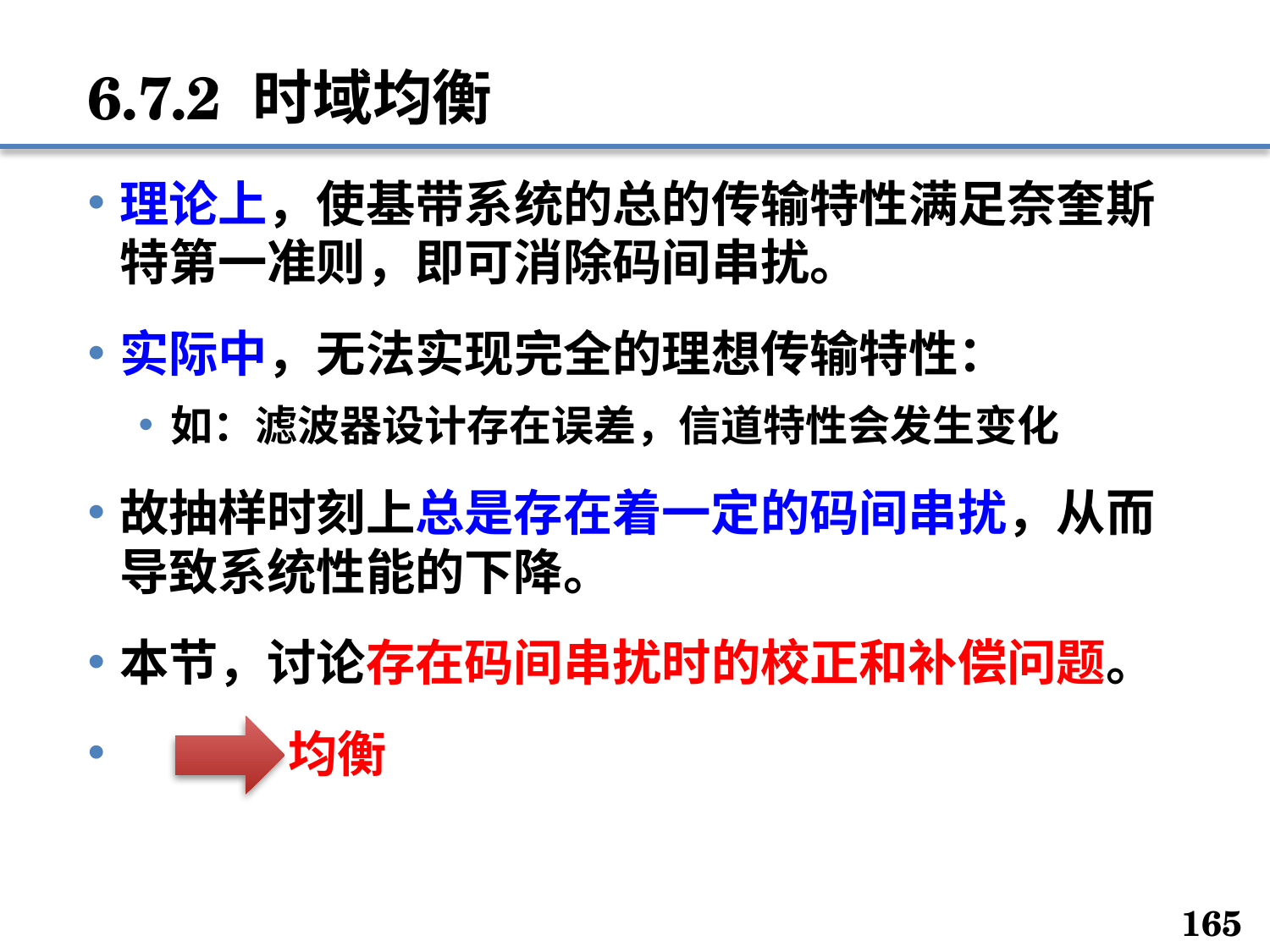

# 6.7.2 时域均衡
理论上，使基带系统的总的传输特性满足奈奎斯特第一准则，即可消除码间串扰。
实际中，无法实现完全的理想传输特性：
如：滤波器设计存在误差，信道特性会发生变化
故抽样时刻上总是存在着一定的码间串扰，从而导致系统性能的下降。
本节，讨论存在码间串扰时的校正和补偿问题。
              均衡

165